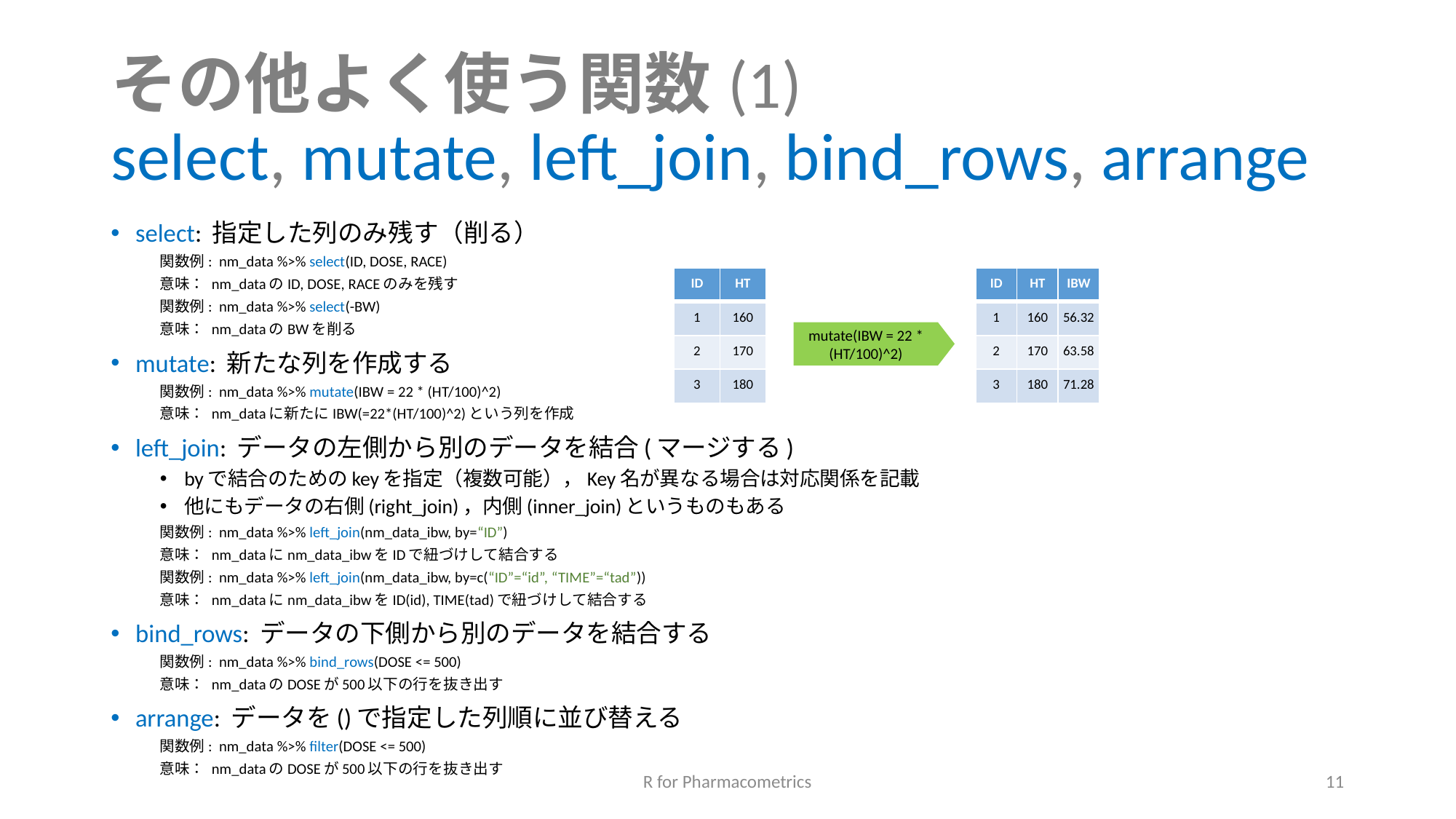

# その他よく使う関数(1) select, mutate, left_join, bind_rows, arrange
select: 指定した列のみ残す（削る）
関数例:  nm_data %>% select(ID, DOSE, RACE)
意味： nm_dataのID, DOSE, RACEのみを残す
関数例:  nm_data %>% select(-BW)
意味： nm_dataのBWを削る
mutate: 新たな列を作成する
関数例:  nm_data %>% mutate(IBW = 22 * (HT/100)^2)
意味： nm_dataに新たにIBW(=22*(HT/100)^2)という列を作成
left_join: データの左側から別のデータを結合(マージする)
byで結合のためのkeyを指定（複数可能），Key名が異なる場合は対応関係を記載
他にもデータの右側(right_join)，内側(inner_join)というものもある
関数例:  nm_data %>% left_join(nm_data_ibw, by=“ID”)
意味： nm_dataにnm_data_ibwをIDで紐づけして結合する
関数例:  nm_data %>% left_join(nm_data_ibw, by=c(“ID”=“id”, “TIME”=“tad”))
意味： nm_dataにnm_data_ibwをID(id), TIME(tad)で紐づけして結合する
bind_rows: データの下側から別のデータを結合する
関数例:  nm_data %>% bind_rows(DOSE <= 500)
意味： nm_dataのDOSEが500以下の行を抜き出す
arrange: データを()で指定した列順に並び替える
関数例:  nm_data %>% filter(DOSE <= 500)
意味： nm_dataのDOSEが500以下の行を抜き出す

| ID | HT |
| --- | --- |
| 1 | 160 |
| 2 | 170 |
| 3 | 180 |
| ID | HT | IBW |
| --- | --- | --- |
| 1 | 160 | 56.32 |
| 2 | 170 | 63.58 |
| 3 | 180 | 71.28 |
mutate(IBW = 22 * (HT/100)^2)
R for Pharmacometrics
11